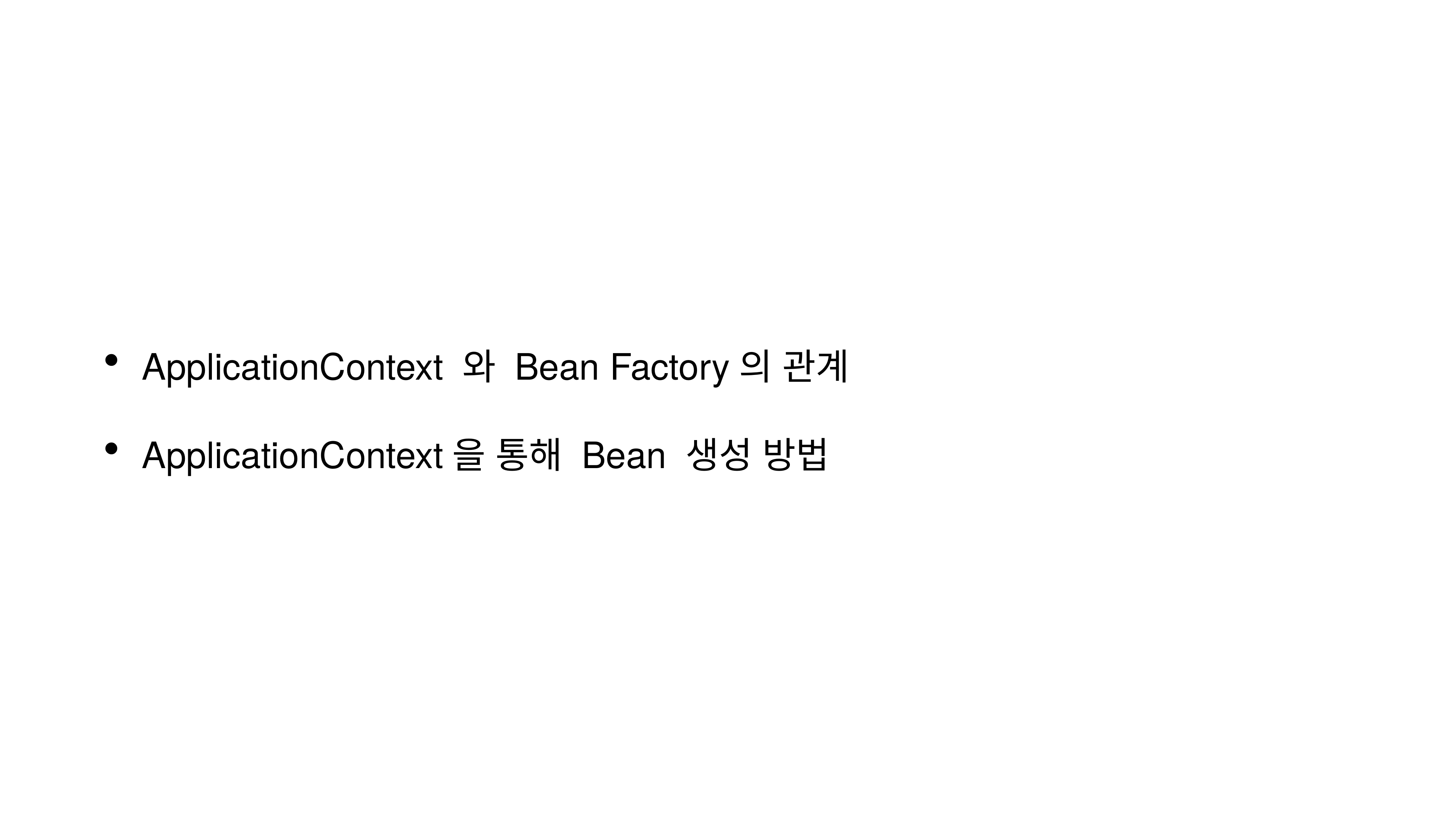

ApplicationContext 와 Bean Factory의 관계
ApplicationContext을 통해 Bean 생성 방법